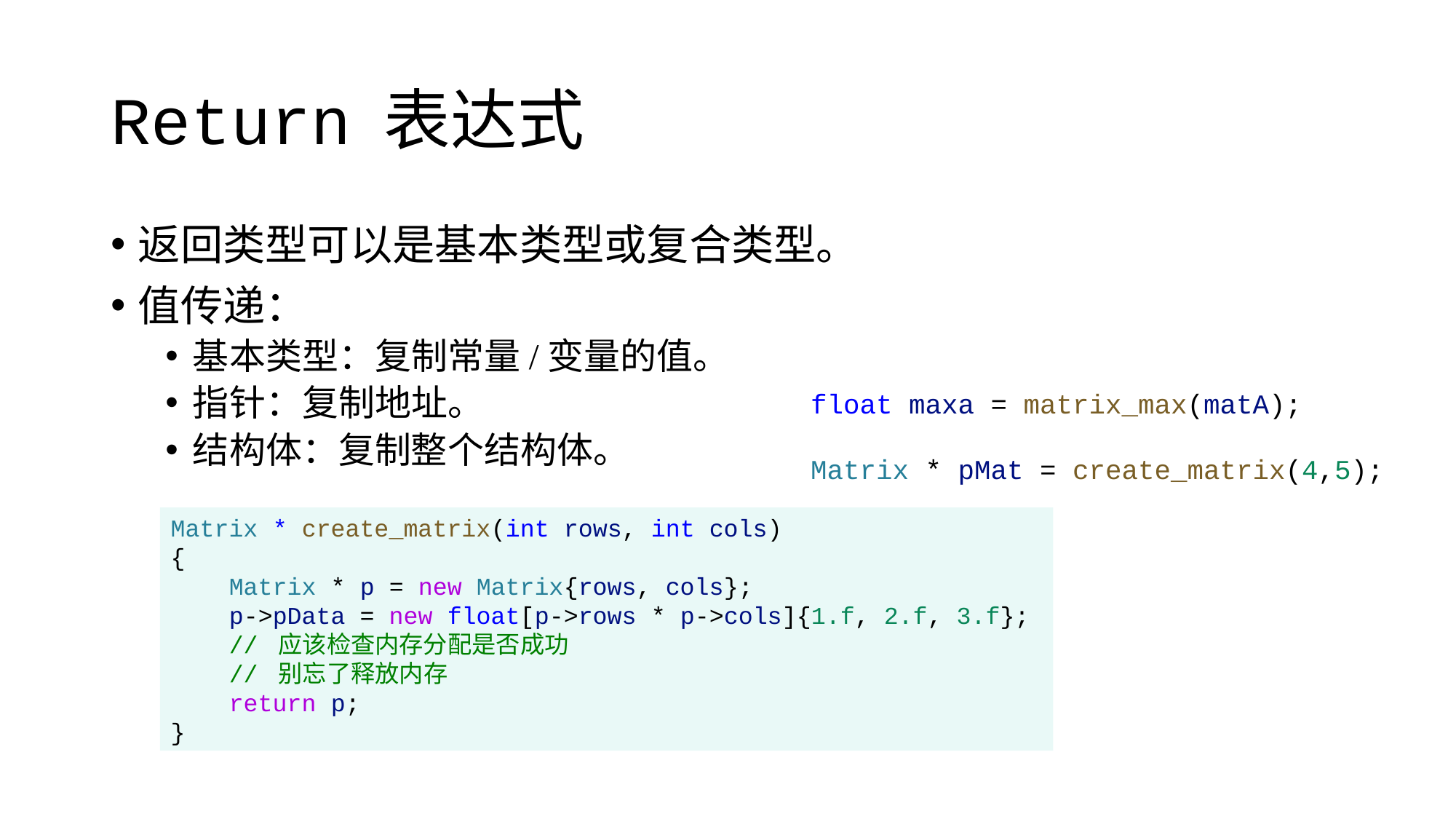

# Return 表达式
返回类型可以是基本类型或复合类型。
值传递：
基本类型：复制常量/变量的值。
指针：复制地址。
结构体：复制整个结构体。
float maxa = matrix_max(matA);

Matrix * pMat = create_matrix(4,5);
Matrix * create_matrix(int rows, int cols)
{
    Matrix * p = new Matrix{rows, cols};
    p->pData = new float[p->rows * p->cols]{1.f, 2.f, 3.f};
    // 应该检查内存分配是否成功
    // 别忘了释放内存
    return p;
}